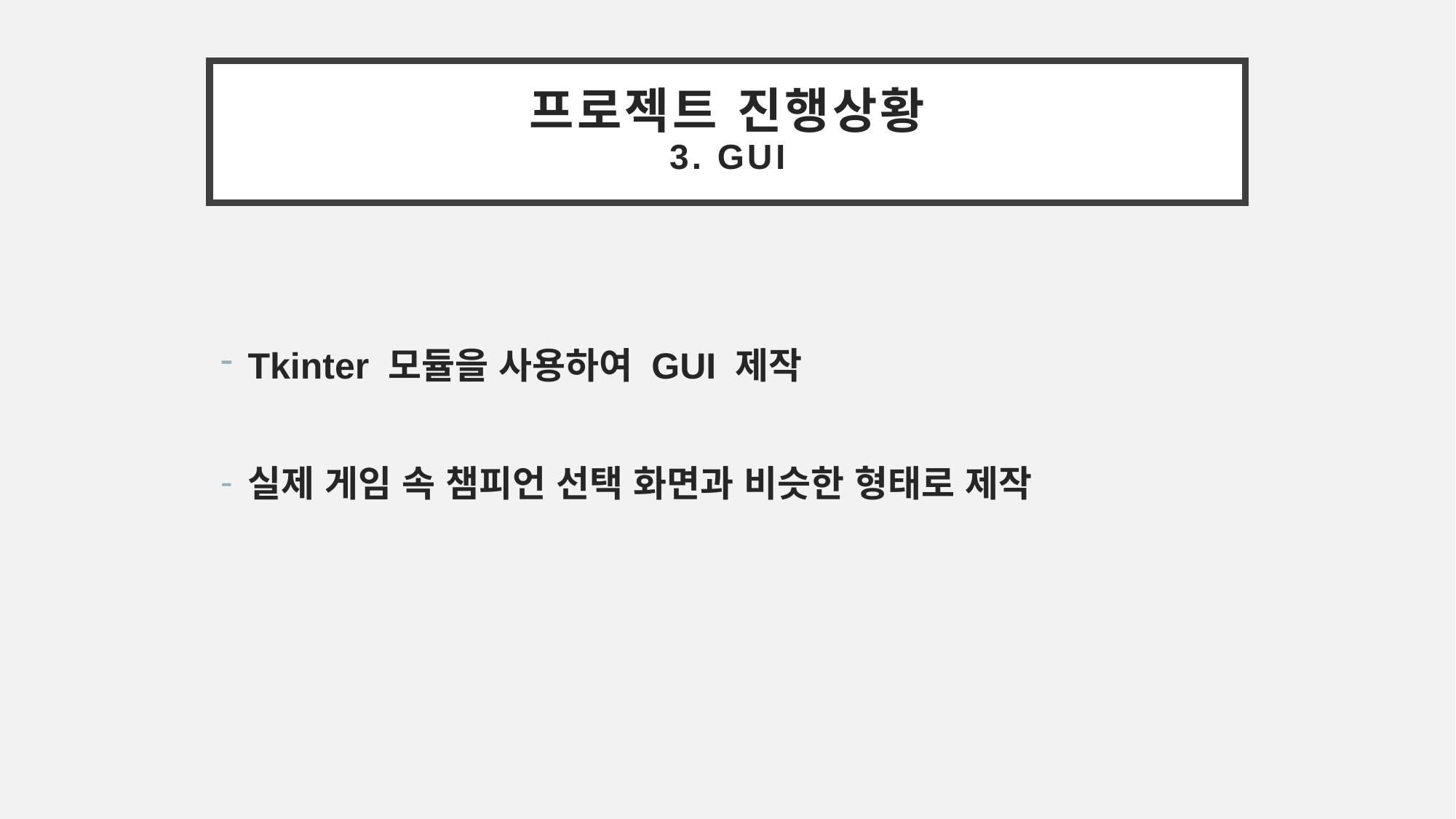

프로젝트 진행상황
3. GUI
Tkinter 모듈을 사용하여 GUI 제작

실제 게임 속 챔피언 선택 화면과 비슷한 형태로 제작